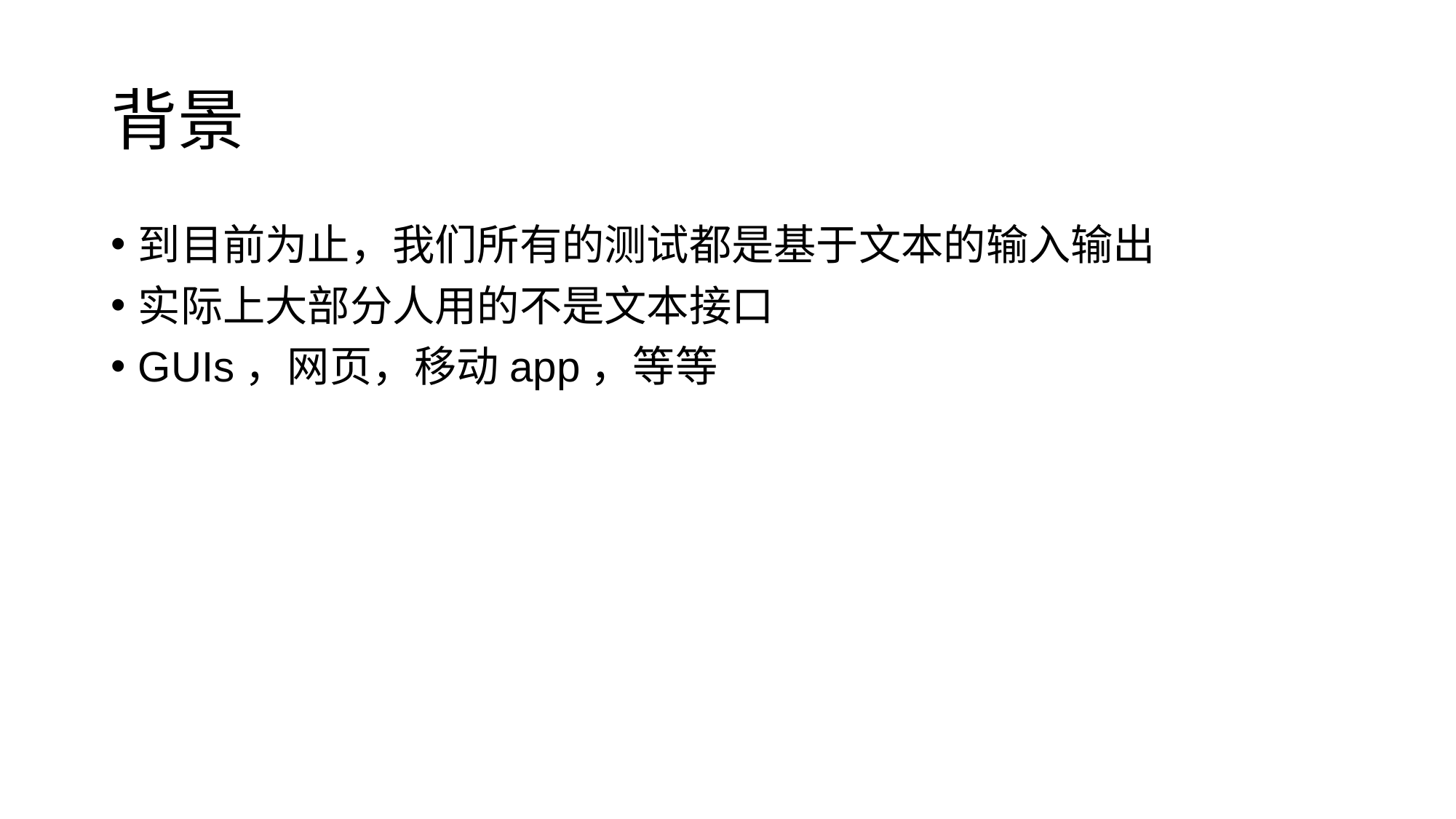

# 背景
到目前为止，我们所有的测试都是基于文本的输入输出
实际上大部分人用的不是文本接口
GUIs，网页，移动app，等等